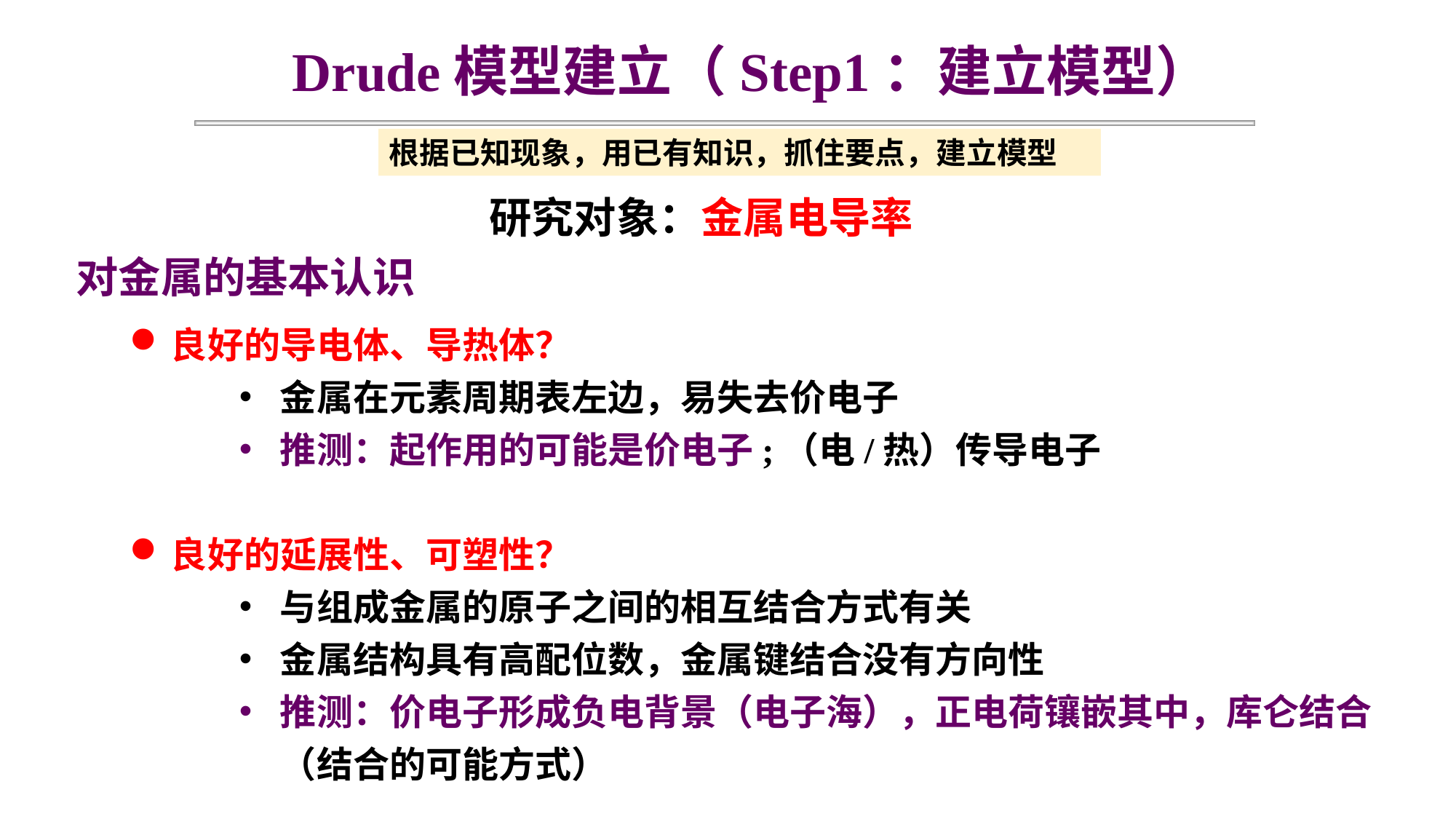

Drude模型建立（Step1：建立模型）

根据已知现象，用已有知识，抓住要点，建立模型
研究对象：金属电导率
对金属的基本认识
良好的导电体、导热体？
金属在元素周期表左边，易失去价电子
推测：起作用的可能是价电子;（电/热）传导电子

良好的延展性、可塑性？
与组成金属的原子之间的相互结合方式有关
金属结构具有高配位数，金属键结合没有方向性
推测：价电子形成负电背景（电子海），正电荷镶嵌其中，库仑结合（结合的可能方式）